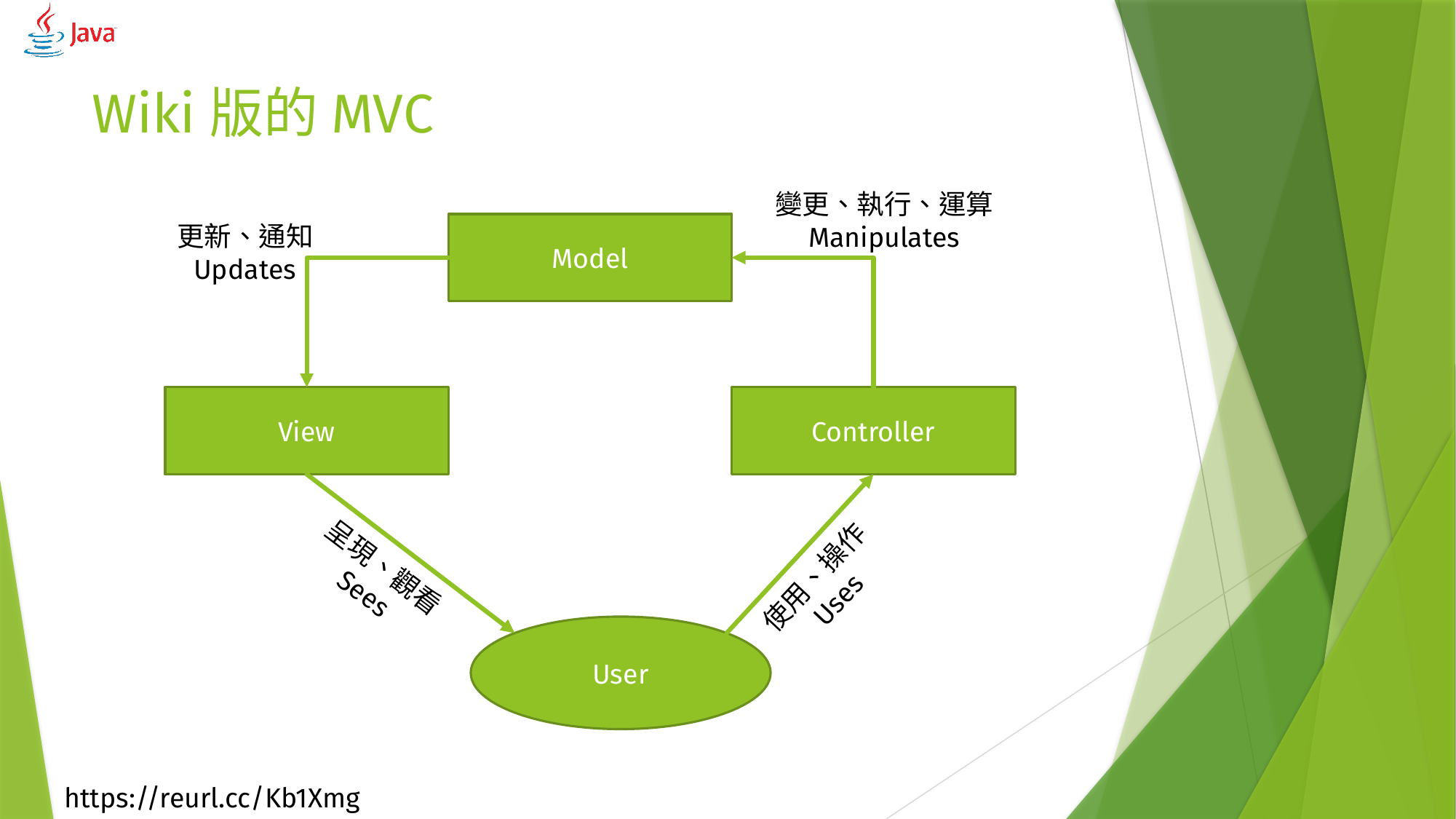

# Wiki版的MVC
變更、執行、運算
Manipulates
更新、通知
Updates
Model
View
Controller
呈現、觀看
Sees
使用、操作
Uses
User